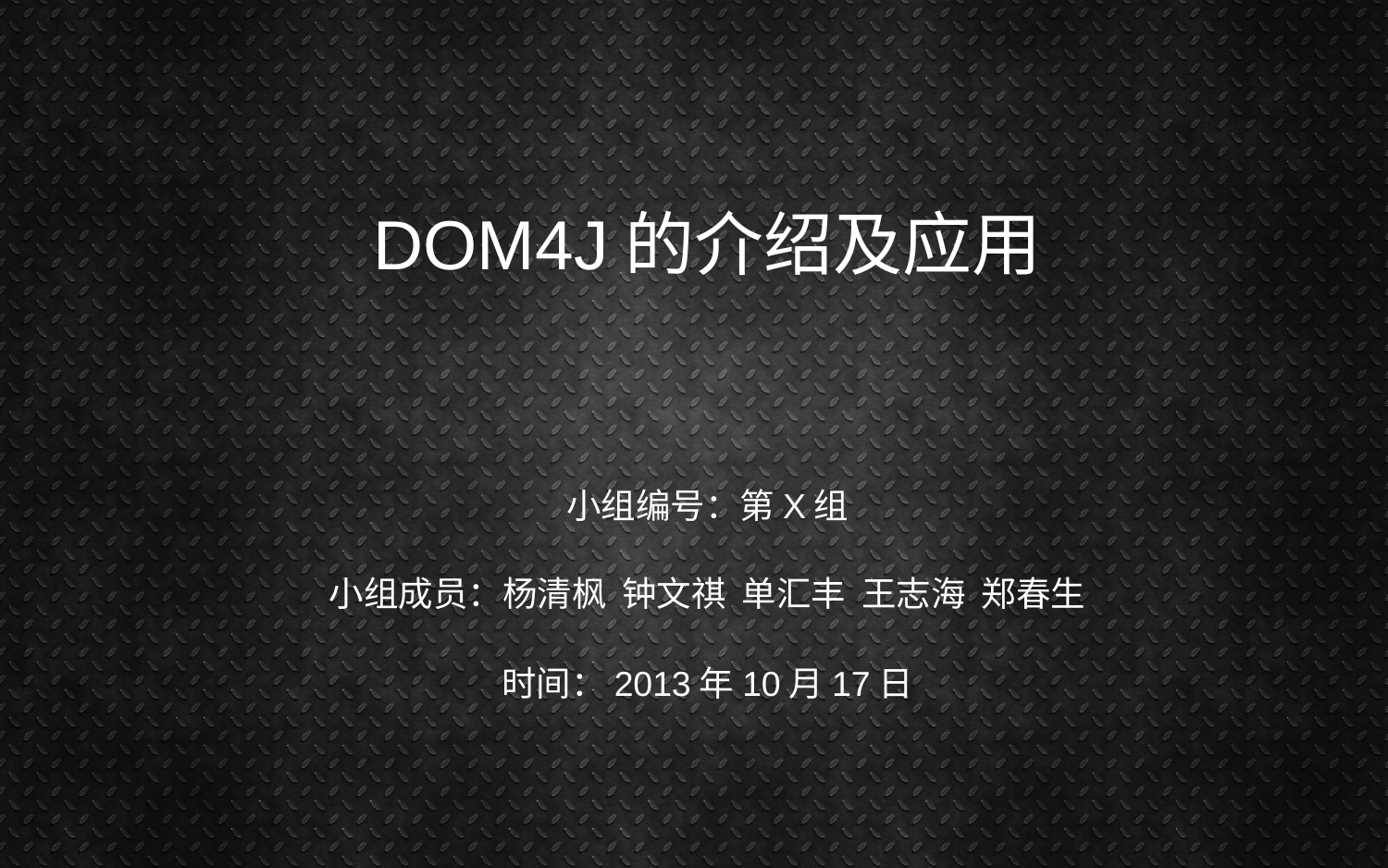

DOM4J的介绍及应用
小组编号：第X组
小组成员：杨清枫  钟文祺  单汇丰  王志海  郑春生
时间：2013年10月17日